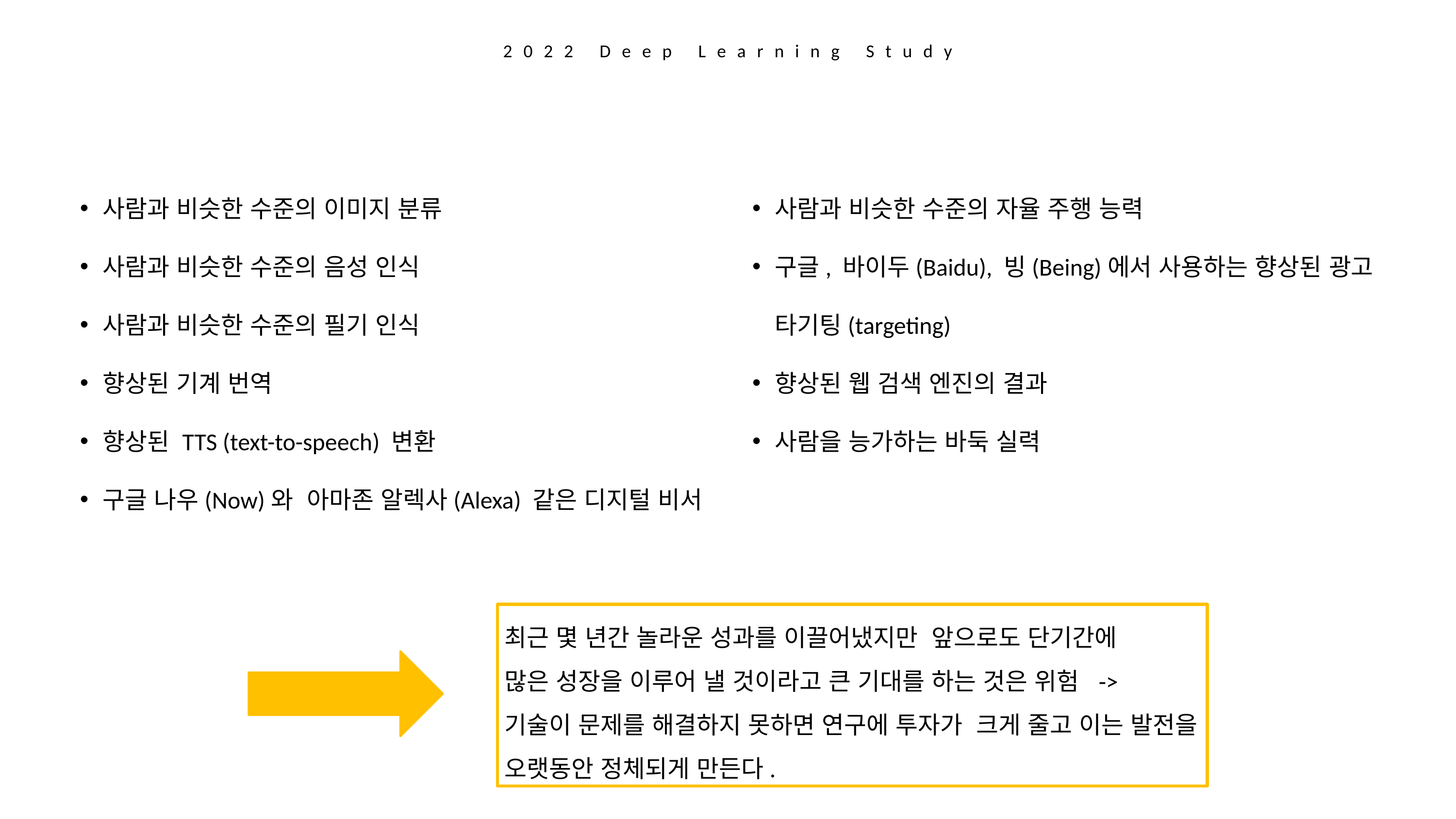

2022 Deep Learning Study
사람과 비슷한 수준의 이미지 분류
사람과 비슷한 수준의 음성 인식
사람과 비슷한 수준의 필기 인식
향상된 기계 번역
향상된 TTS (text-to-speech) 변환
구글 나우(Now)와  아마존 알렉사(Alexa) 같은 디지털 비서

사람과 비슷한 수준의 자율 주행 능력
구글, 바이두(Baidu), 빙(Being)에서 사용하는 향상된 광고 타기팅(targeting)
향상된 웹 검색 엔진의 결과
사람을 능가하는 바둑 실력

최근 몇 년간 놀라운 성과를 이끌어냈지만  앞으로도 단기간에
많은 성장을 이루어 낼 것이라고 큰 기대를 하는 것은 위험  ->
기술이 문제를 해결하지 못하면 연구에 투자가  크게 줄고 이는 발전을 오랫동안 정체되게 만든다.